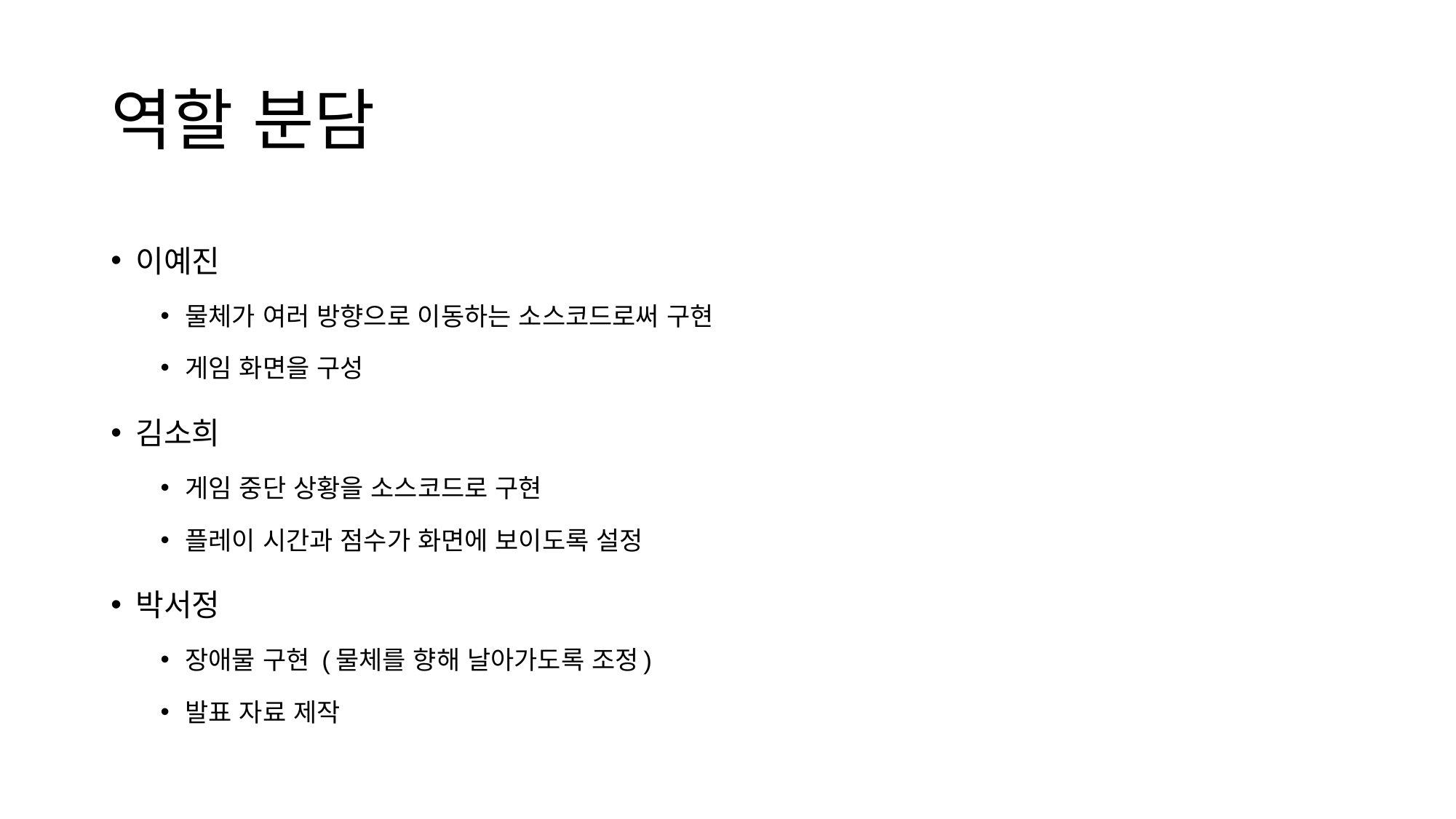

# 역할 분담
이예진
물체가 여러 방향으로 이동하는 소스코드로써 구현
게임 화면을 구성
김소희
게임 중단 상황을 소스코드로 구현
플레이 시간과 점수가 화면에 보이도록 설정
박서정
장애물 구현 (물체를 향해 날아가도록 조정)
발표 자료 제작